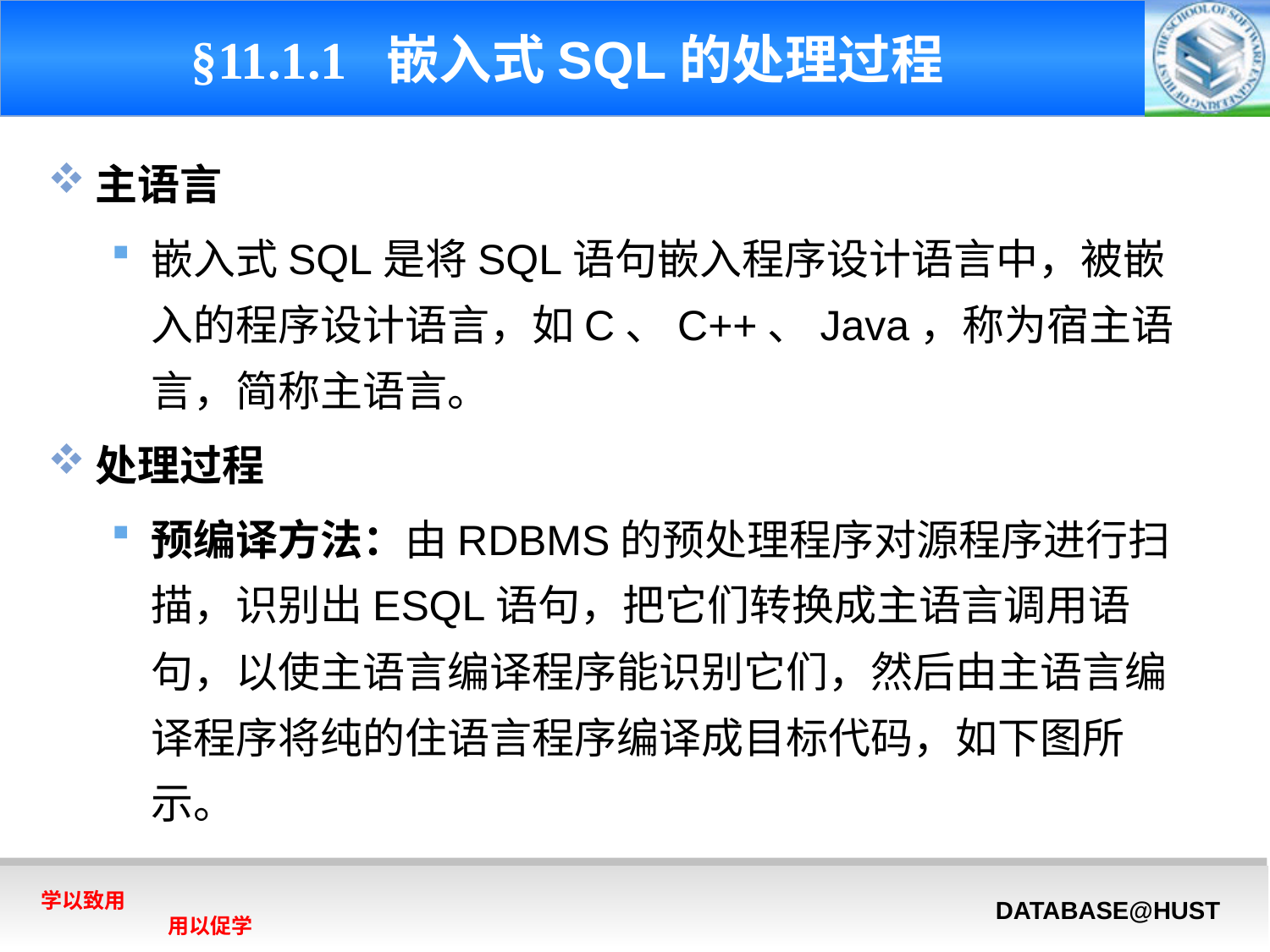

# §11.1.1  嵌入式SQL的处理过程
主语言
嵌入式SQL是将SQL语句嵌入程序设计语言中，被嵌入的程序设计语言，如C、C++、Java，称为宿主语言，简称主语言。
处理过程
预编译方法：由RDBMS的预处理程序对源程序进行扫描，识别出ESQL语句，把它们转换成主语言调用语句，以使主语言编译程序能识别它们，然后由主语言编译程序将纯的住语言程序编译成目标代码，如下图所示。